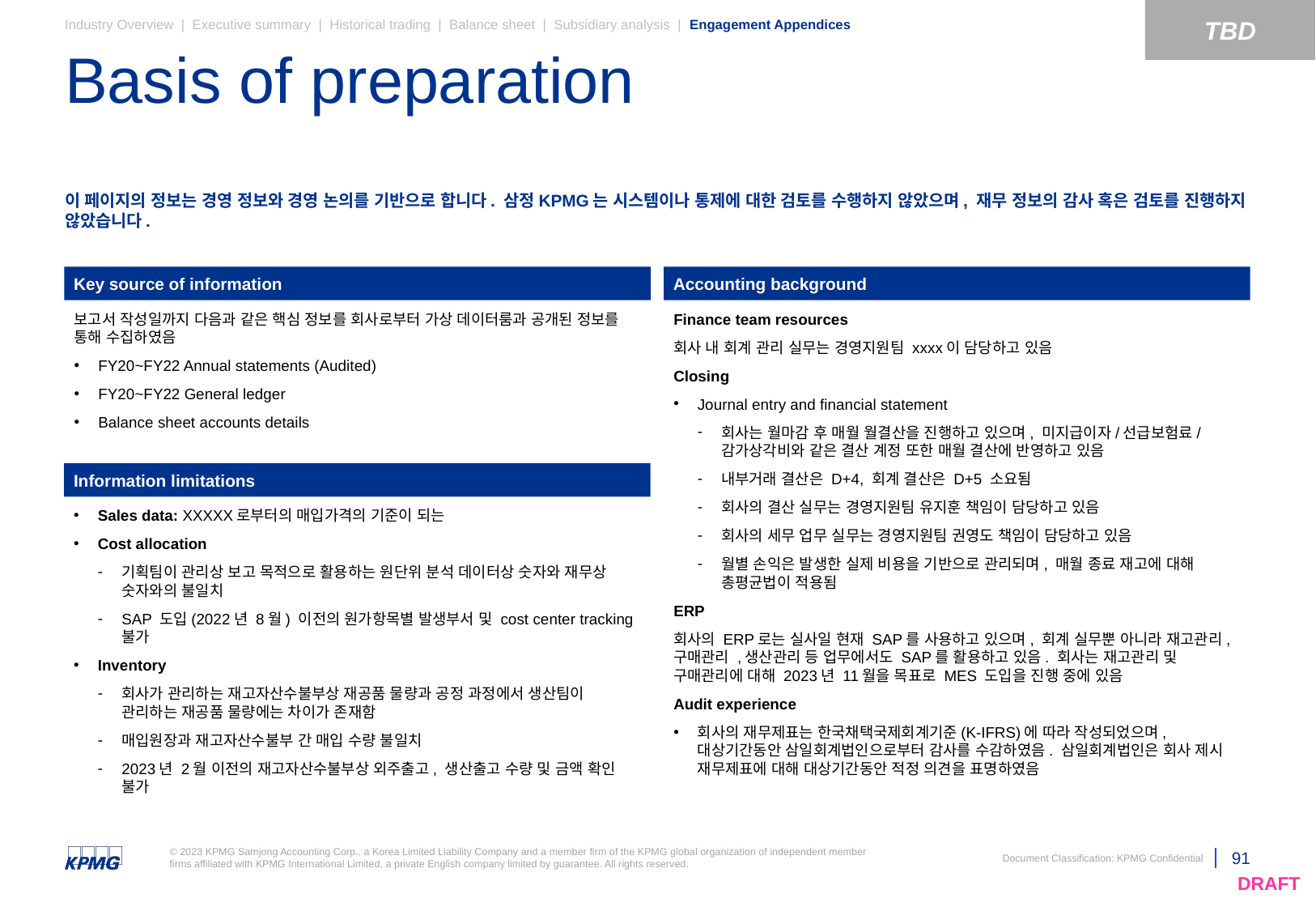

TBD
Industry Overview  |  Executive summary  |  Historical trading  |  Balance sheet  |  Subsidiary analysis  |  Engagement Appendices
# Basis of preparation
이 페이지의 정보는 경영 정보와 경영 논의를 기반으로 합니다. 삼정KPMG는 시스템이나 통제에 대한 검토를 수행하지 않았으며, 재무 정보의 감사 혹은 검토를 진행하지 않았습니다.
Key source of information
Accounting background
보고서 작성일까지 다음과 같은 핵심 정보를 회사로부터 가상 데이터룸과 공개된 정보를 통해 수집하였음
FY20~FY22 Annual statements (Audited)
FY20~FY22 General ledger
Balance sheet accounts details

Finance team resources
회사 내 회계 관리 실무는 경영지원팀 xxxx이 담당하고 있음
Closing
Journal entry and financial statement
회사는 월마감 후 매월 월결산을 진행하고 있으며, 미지급이자/선급보험료/ 감가상각비와 같은 결산 계정 또한 매월 결산에 반영하고 있음
내부거래 결산은 D+4, 회계 결산은 D+5 소요됨
회사의 결산 실무는 경영지원팀 유지훈 책임이 담당하고 있음
회사의 세무 업무 실무는 경영지원팀 권영도 책임이 담당하고 있음
월별 손익은 발생한 실제 비용을 기반으로 관리되며, 매월 종료 재고에 대해 총평균법이 적용됨
ERP
회사의 ERP로는 실사일 현재 SAP를 사용하고 있으며, 회계 실무뿐 아니라 재고관리, 구매관리 ,생산관리 등 업무에서도 SAP를 활용하고 있음. 회사는 재고관리 및 구매관리에 대해 2023년 11월을 목표로 MES 도입을 진행 중에 있음
Audit experience
회사의 재무제표는 한국채택국제회계기준(K-IFRS)에 따라 작성되었으며, 대상기간동안 삼일회계법인으로부터 감사를 수감하였음. 삼일회계법인은 회사 제시 재무제표에 대해 대상기간동안 적정 의견을 표명하였음
Information limitations
Sales data: XXXXX로부터의 매입가격의 기준이 되는
Cost allocation
기획팀이 관리상 보고 목적으로 활용하는 원단위 분석 데이터상 숫자와 재무상 숫자와의 불일치
SAP 도입(2022년 8월) 이전의 원가항목별 발생부서 및 cost center tracking 불가
Inventory
회사가 관리하는 재고자산수불부상 재공품 물량과 공정 과정에서 생산팀이 관리하는 재공품 물량에는 차이가 존재함
매입원장과 재고자산수불부 간 매입 수량 불일치
2023년 2월 이전의 재고자산수불부상 외주출고, 생산출고 수량 및 금액 확인 불가